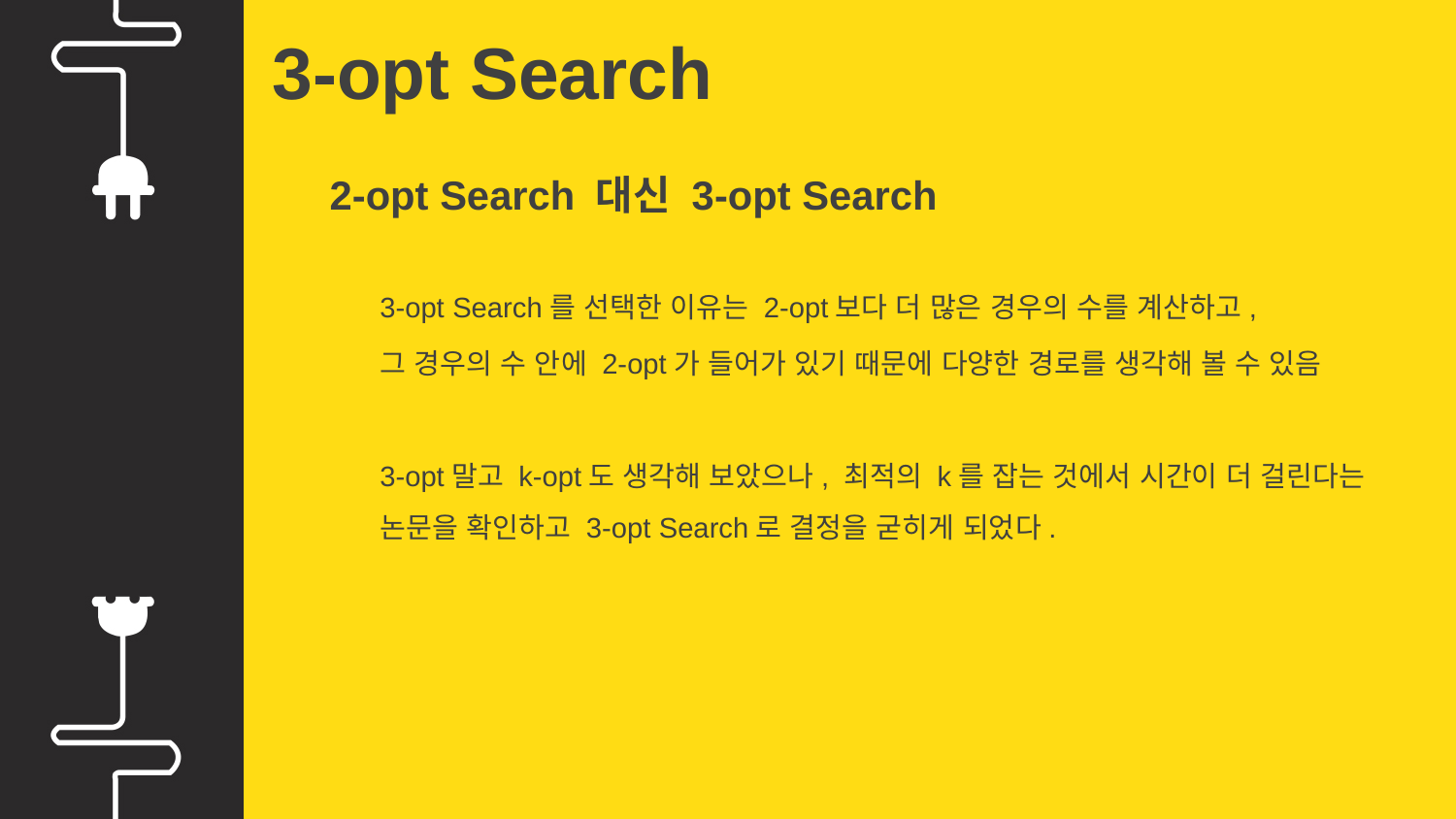

# 3-opt Search
2-opt Search 대신 3-opt Search
3-opt Search를 선택한 이유는 2-opt보다 더 많은 경우의 수를 계산하고,
그 경우의 수 안에 2-opt가 들어가 있기 때문에 다양한 경로를 생각해 볼 수 있음

3-opt말고 k-opt도 생각해 보았으나, 최적의 k를 잡는 것에서 시간이 더 걸린다는 논문을 확인하고 3-opt Search로 결정을 굳히게 되었다.